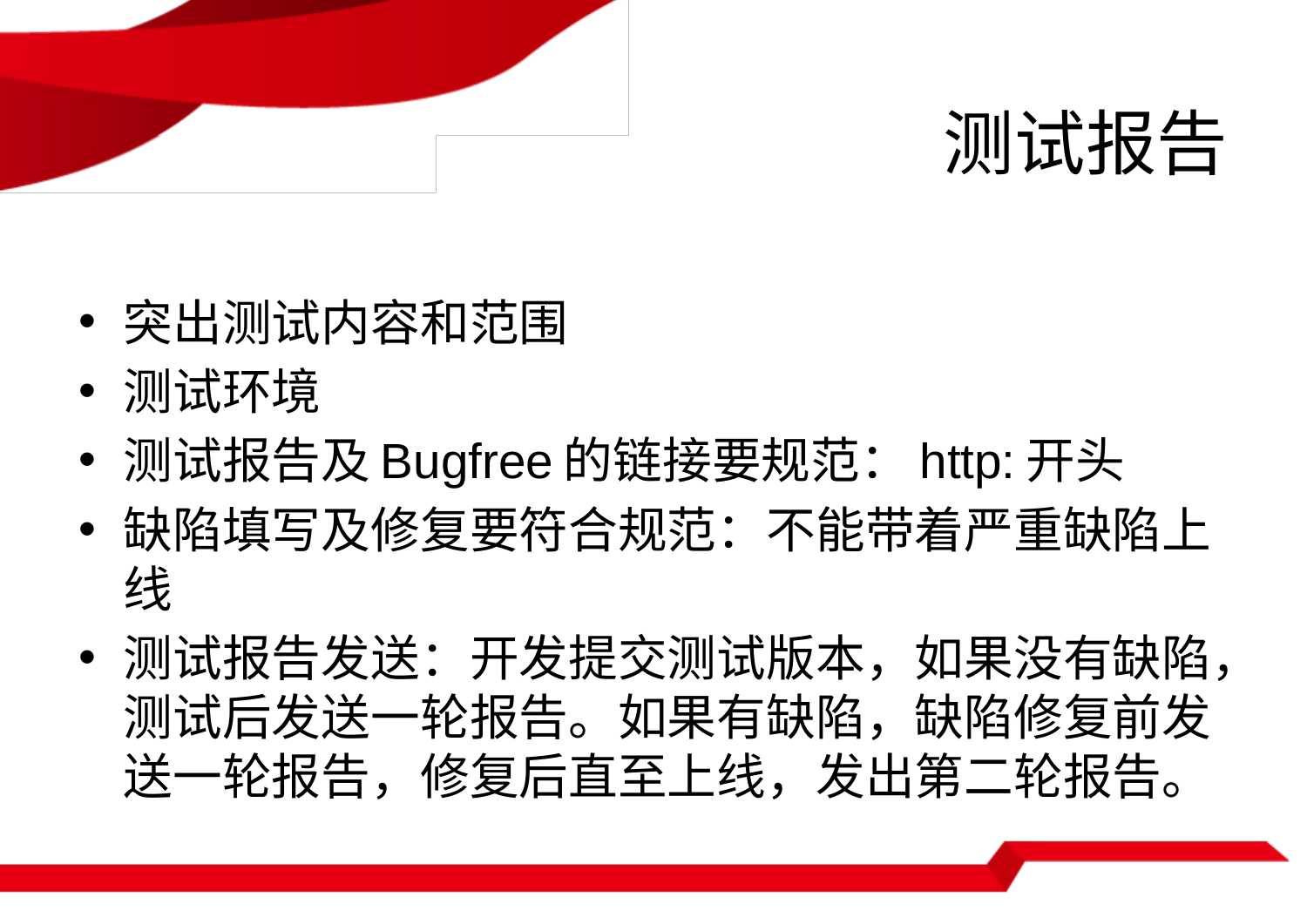

# 测试报告

突出测试内容和范围
测试环境
测试报告及Bugfree的链接要规范：http:开头
缺陷填写及修复要符合规范：不能带着严重缺陷上线
测试报告发送：开发提交测试版本，如果没有缺陷，测试后发送一轮报告。如果有缺陷，缺陷修复前发送一轮报告，修复后直至上线，发出第二轮报告。